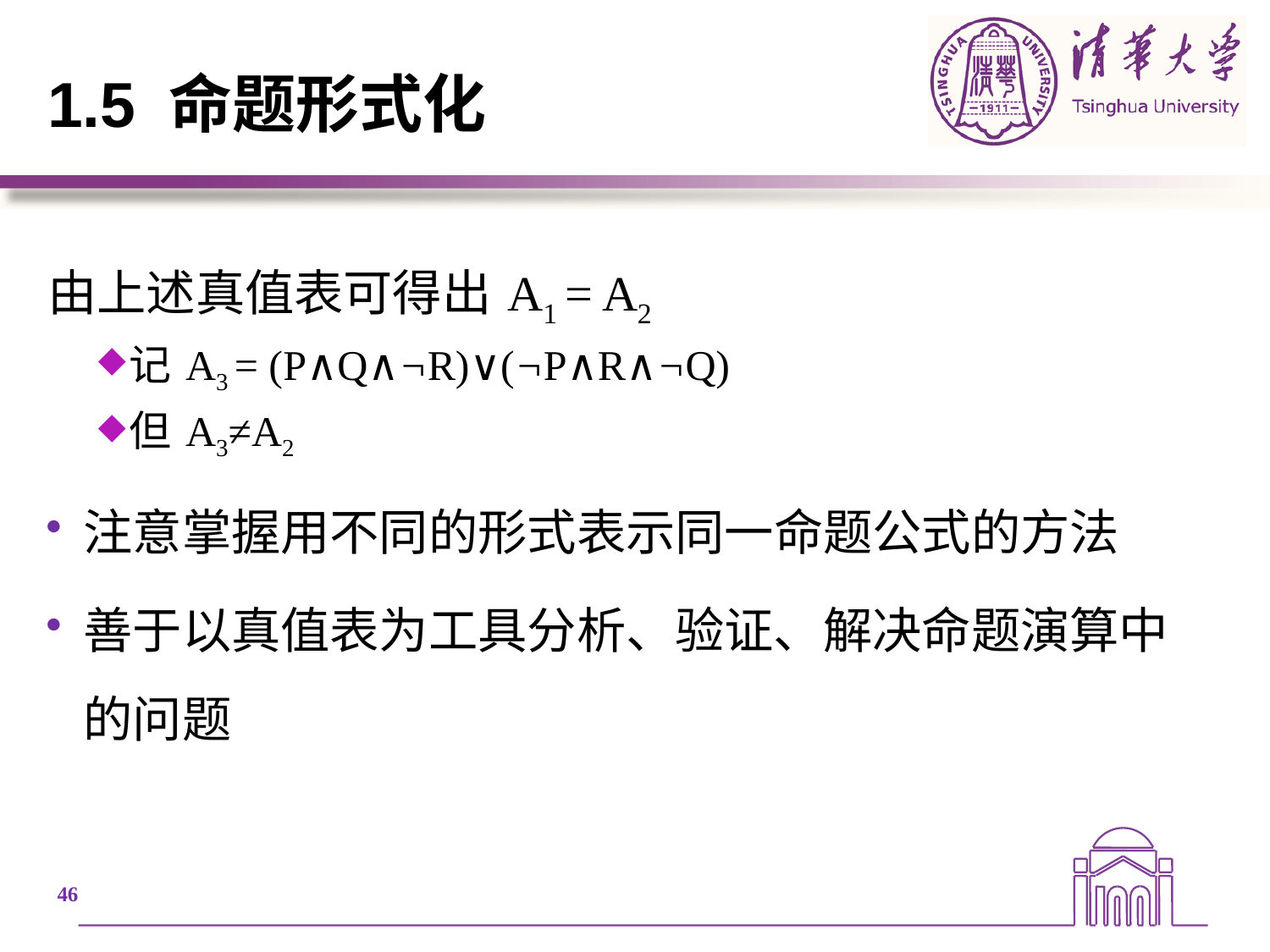

# 1.5 命题形式化
由上述真值表可得出 A1 = A2
记 A3 = (P∧Q∧¬R)∨(¬P∧R∧¬Q)
但 A3≠A2
注意掌握用不同的形式表示同一命题公式的方法
善于以真值表为工具分析、验证、解决命题演算中的问题